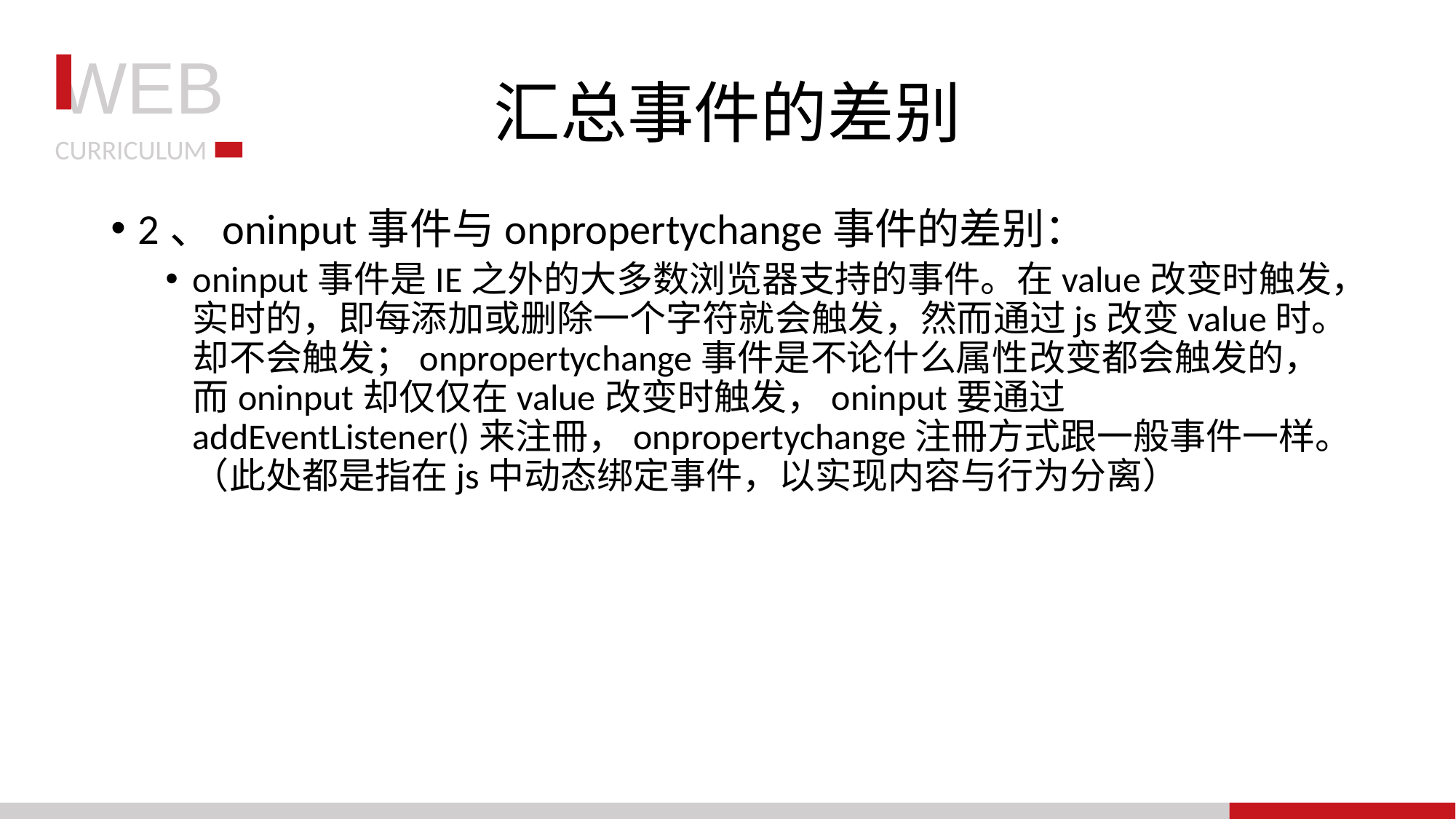

# 汇总事件的差别
2、oninput事件与onpropertychange事件的差别：
oninput事件是IE之外的大多数浏览器支持的事件。在value改变时触发，实时的，即每添加或删除一个字符就会触发，然而通过js改变value时。却不会触发；onpropertychange事件是不论什么属性改变都会触发的，而oninput却仅仅在value改变时触发，oninput要通过addEventListener()来注冊，onpropertychange注冊方式跟一般事件一样。（此处都是指在js中动态绑定事件，以实现内容与行为分离）